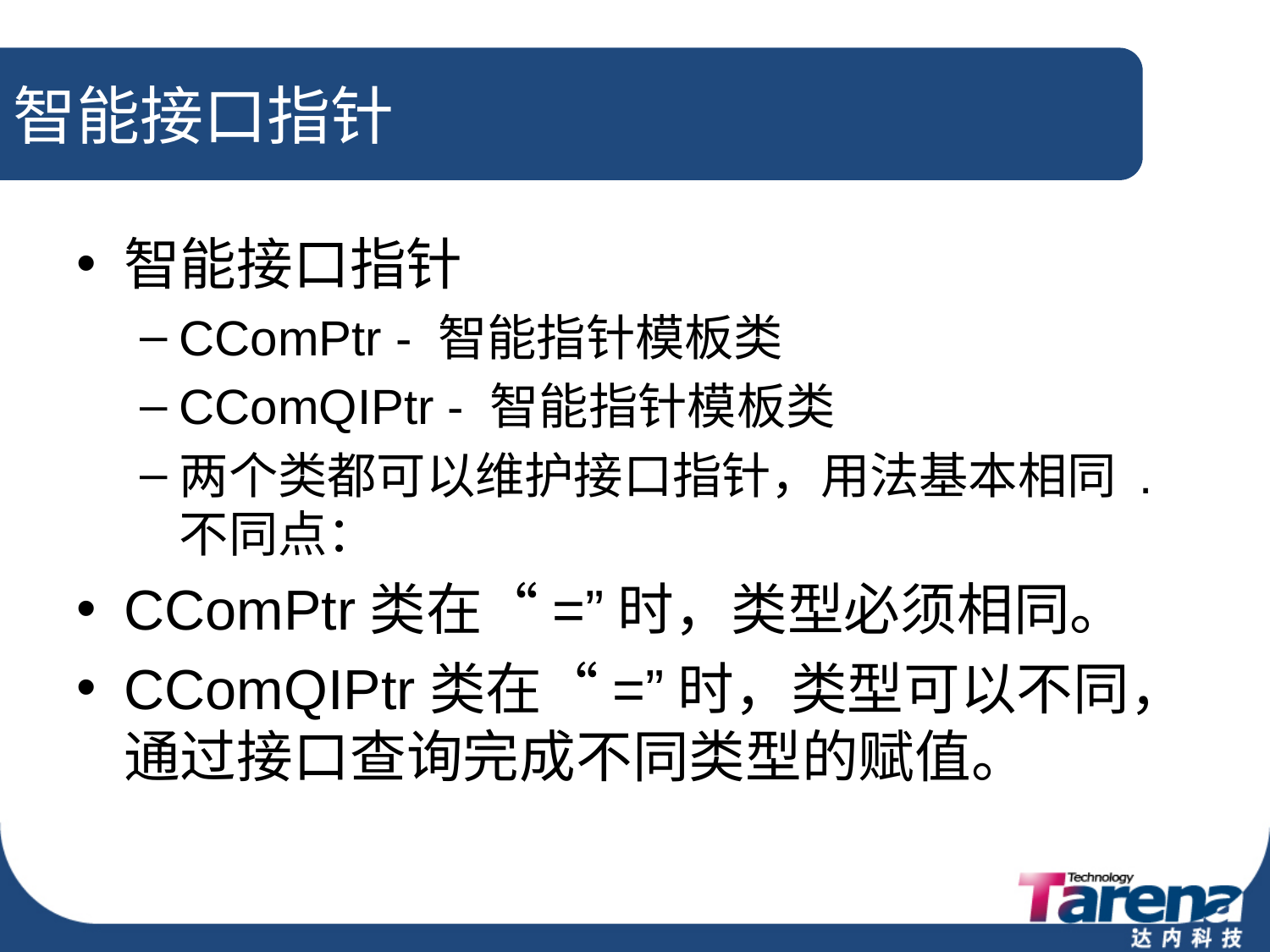

# 智能接口指针
智能接口指针
CComPtr - 智能指针模板类
CComQIPtr - 智能指针模板类
两个类都可以维护接口指针，用法基本相同 .不同点：
CComPtr类在“=”时，类型必须相同。
CComQIPtr类在“=”时，类型可以不同，通过接口查询完成不同类型的赋值。